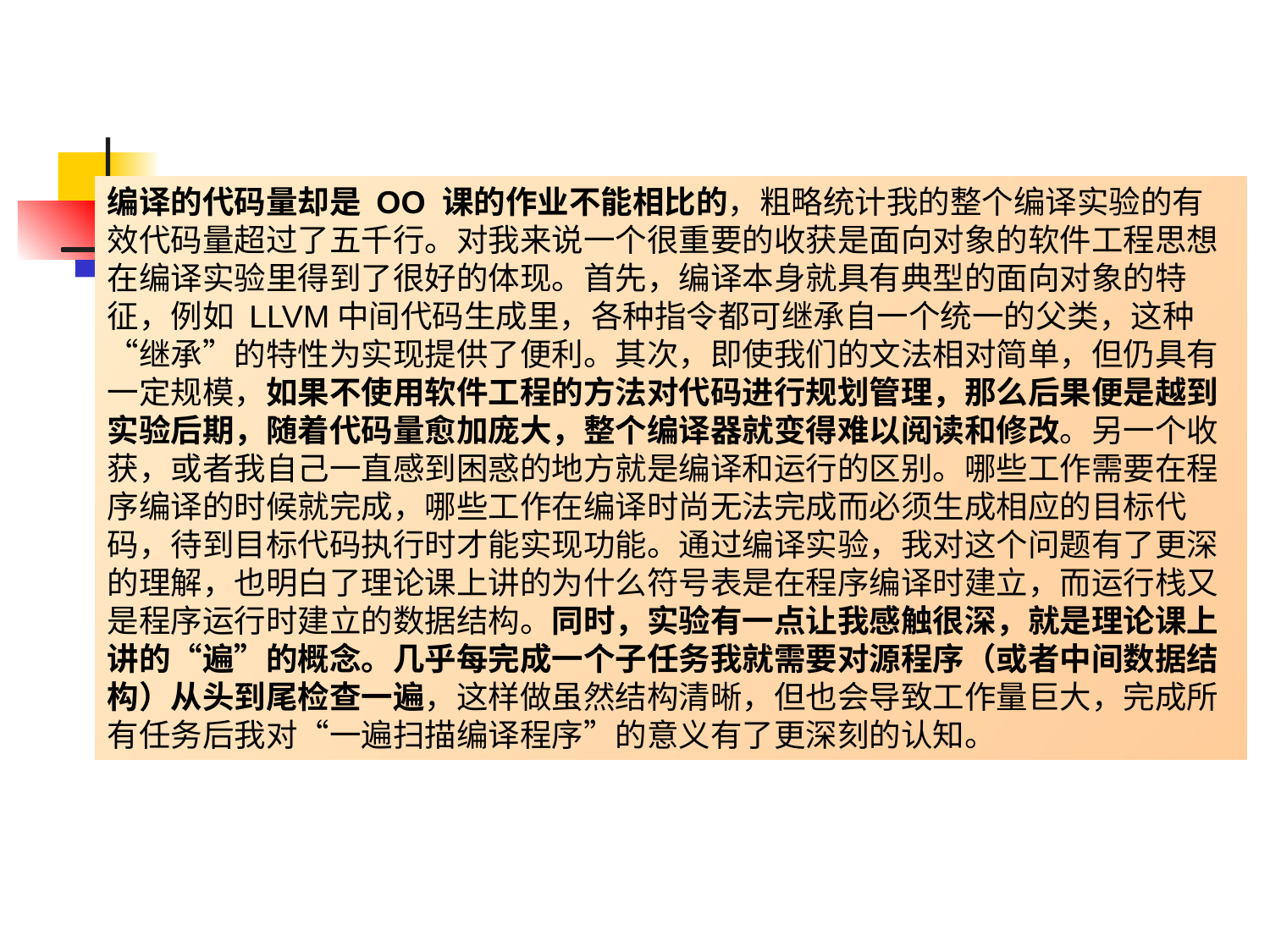

编译的代码量却是 OO 课的作业不能相比的，粗略统计我的整个编译实验的有效代码量超过了五千行。对我来说一个很重要的收获是面向对象的软件工程思想在编译实验里得到了很好的体现。首先，编译本身就具有典型的面向对象的特征，例如 LLVM中间代码生成里，各种指令都可继承自一个统一的父类，这种“继承”的特性为实现提供了便利。其次，即使我们的文法相对简单，但仍具有一定规模，如果不使用软件工程的方法对代码进行规划管理，那么后果便是越到实验后期，随着代码量愈加庞大，整个编译器就变得难以阅读和修改。另一个收获，或者我自己一直感到困惑的地方就是编译和运行的区别。哪些工作需要在程序编译的时候就完成，哪些工作在编译时尚无法完成而必须生成相应的目标代码，待到目标代码执行时才能实现功能。通过编译实验，我对这个问题有了更深的理解，也明白了理论课上讲的为什么符号表是在程序编译时建立，而运行栈又是程序运行时建立的数据结构。同时，实验有一点让我感触很深，就是理论课上讲的“遍”的概念。几乎每完成一个子任务我就需要对源程序（或者中间数据结构）从头到尾检查一遍，这样做虽然结构清晰，但也会导致工作量巨大，完成所有任务后我对“一遍扫描编译程序”的意义有了更深刻的认知。